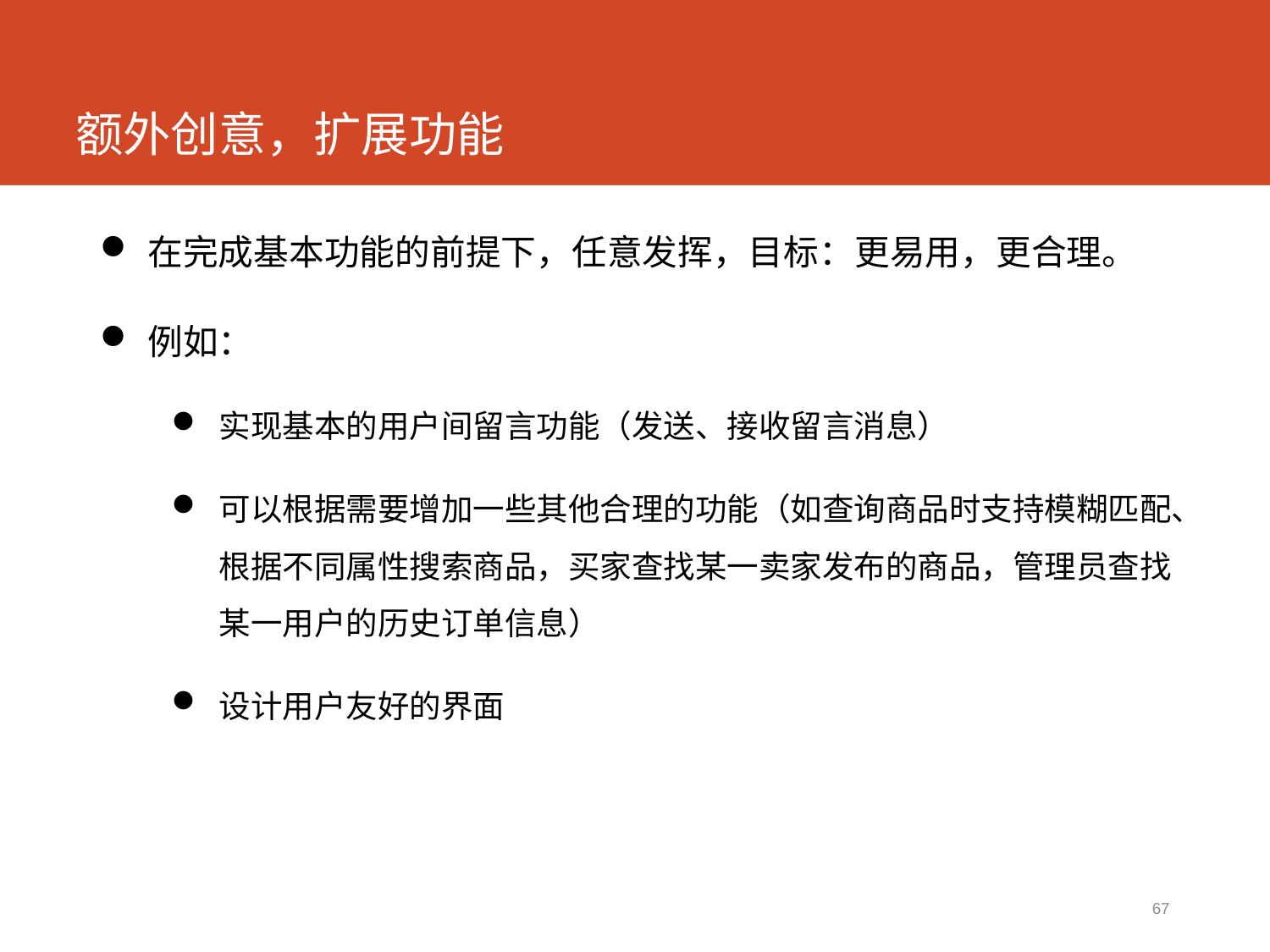

# 额外创意，扩展功能
在完成基本功能的前提下，任意发挥，目标：更易用，更合理。
例如：
实现基本的用户间留言功能（发送、接收留言消息）
可以根据需要增加一些其他合理的功能（如查询商品时支持模糊匹配、根据不同属性搜索商品，买家查找某一卖家发布的商品，管理员查找某一用户的历史订单信息）
设计用户友好的界面
67